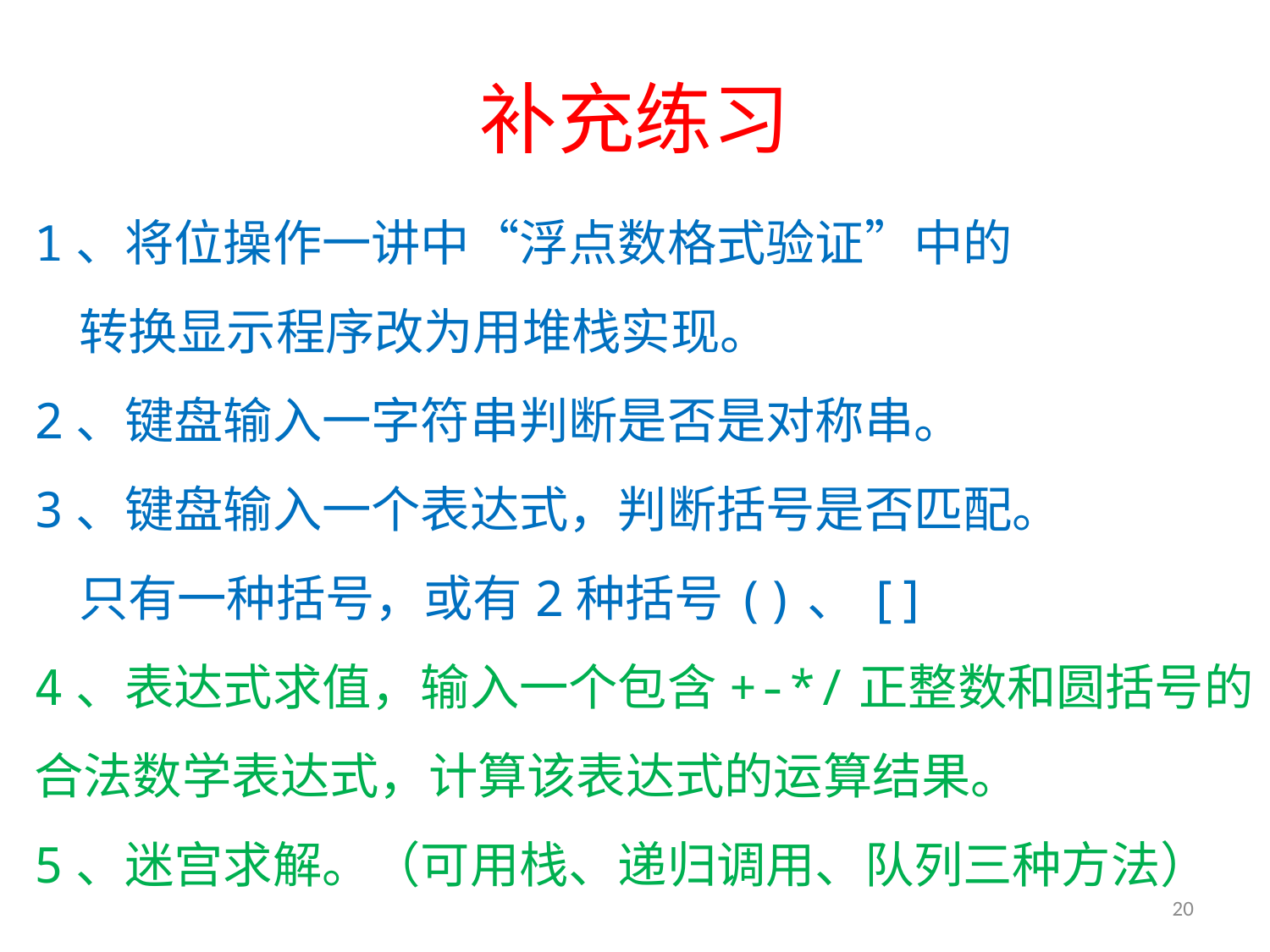

# 补充练习
1、将位操作一讲中“浮点数格式验证”中的
   转换显示程序改为用堆栈实现。
2、键盘输入一字符串判断是否是对称串。
3、键盘输入一个表达式，判断括号是否匹配。
   只有一种括号，或有2种括号()、[]
4、表达式求值，输入一个包含+-*/正整数和圆括号的
合法数学表达式，计算该表达式的运算结果。
5、迷宫求解。（可用栈、递归调用、队列三种方法）
20